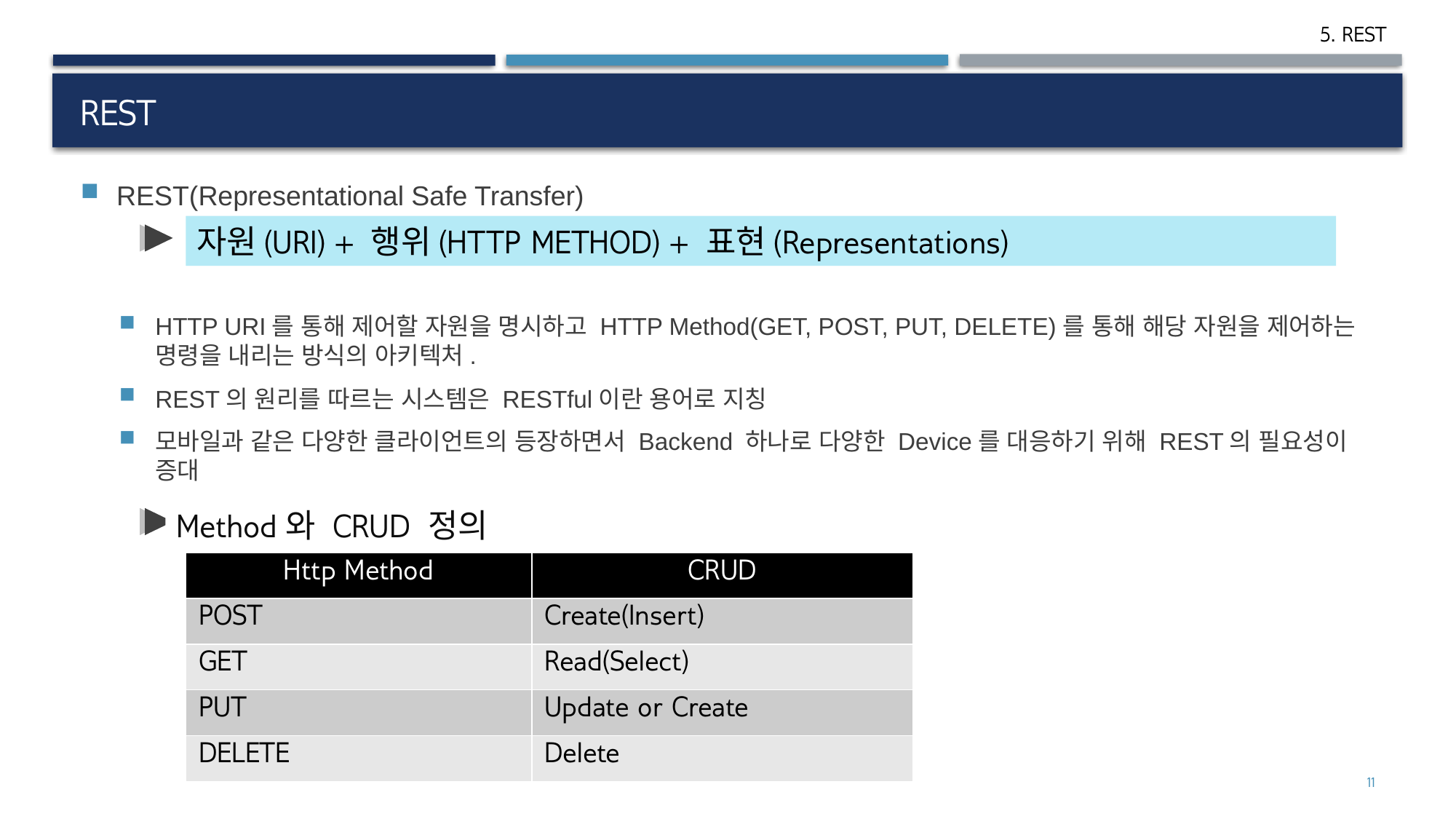

# REST
REST(Representational Safe Transfer)

HTTP URI를 통해 제어할 자원을 명시하고 HTTP Method(GET, POST, PUT, DELETE)를 통해 해당 자원을 제어하는 명령을 내리는 방식의 아키텍처.
REST의 원리를 따르는 시스템은 RESTful이란 용어로 지칭
모바일과 같은 다양한 클라이언트의 등장하면서 Backend 하나로 다양한 Device를 대응하기 위해 REST의 필요성이 증대
자원(URI) + 행위(HTTP METHOD) + 표현(Representations)

Method와 CRUD 정의

| Http Method | CRUD |
| --- | --- |
| POST | Create(Insert) |
| GET | Read(Select) |
| PUT | Update or Create |
| DELETE | Delete |
11